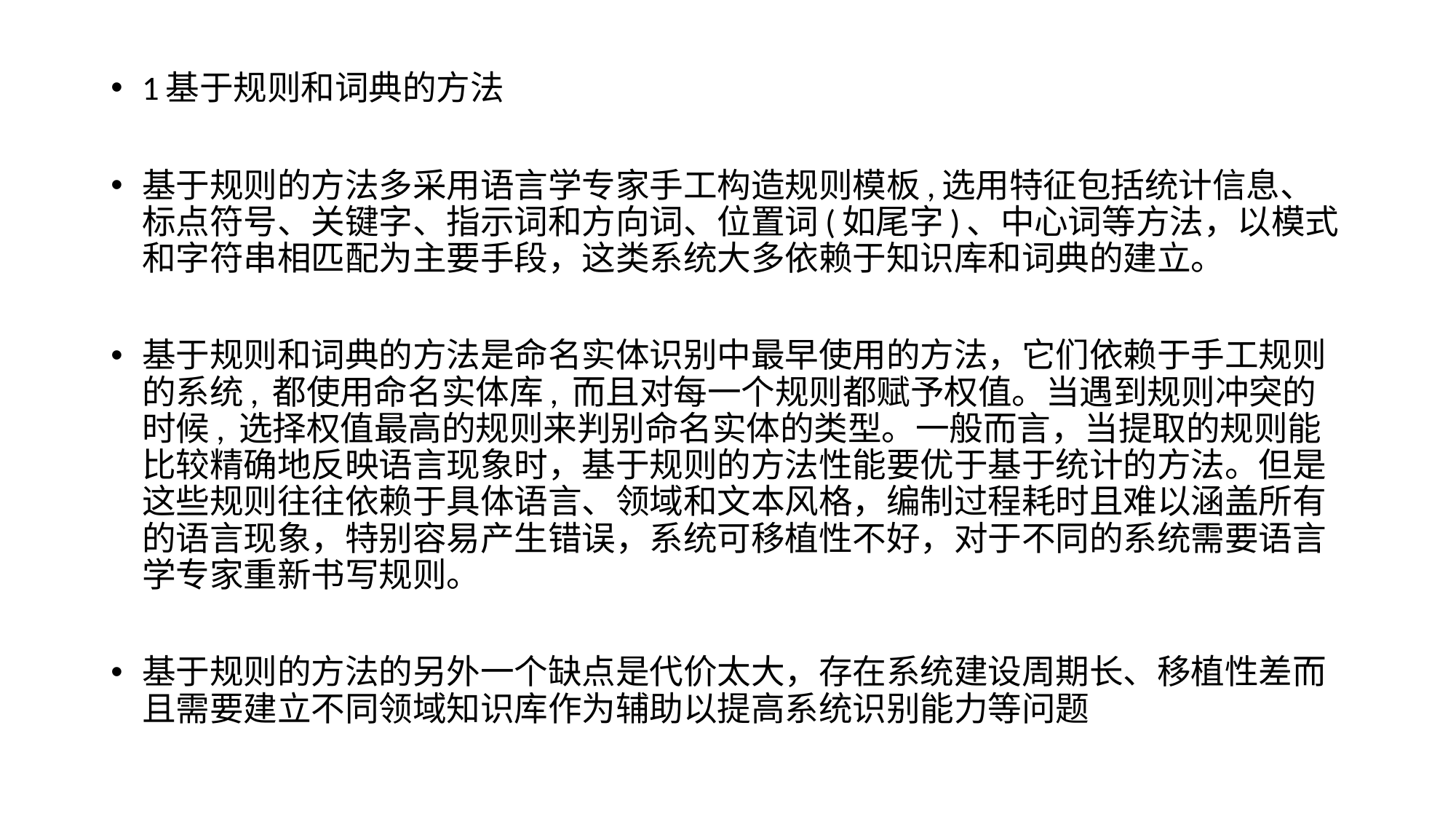

1基于规则和词典的方法

基于规则的方法多采用语言学专家手工构造规则模板,选用特征包括统计信息、标点符号、关键字、指示词和方向词、位置词(如尾字)、中心词等方法，以模式和字符串相匹配为主要手段，这类系统大多依赖于知识库和词典的建立。

基于规则和词典的方法是命名实体识别中最早使用的方法，它们依赖于手工规则的系统, 都使用命名实体库, 而且对每一个规则都赋予权值。当遇到规则冲突的时候, 选择权值最高的规则来判别命名实体的类型。一般而言，当提取的规则能比较精确地反映语言现象时，基于规则的方法性能要优于基于统计的方法。但是这些规则往往依赖于具体语言、领域和文本风格，编制过程耗时且难以涵盖所有的语言现象，特别容易产生错误，系统可移植性不好，对于不同的系统需要语言学专家重新书写规则。

基于规则的方法的另外一个缺点是代价太大，存在系统建设周期长、移植性差而且需要建立不同领域知识库作为辅助以提高系统识别能力等问题